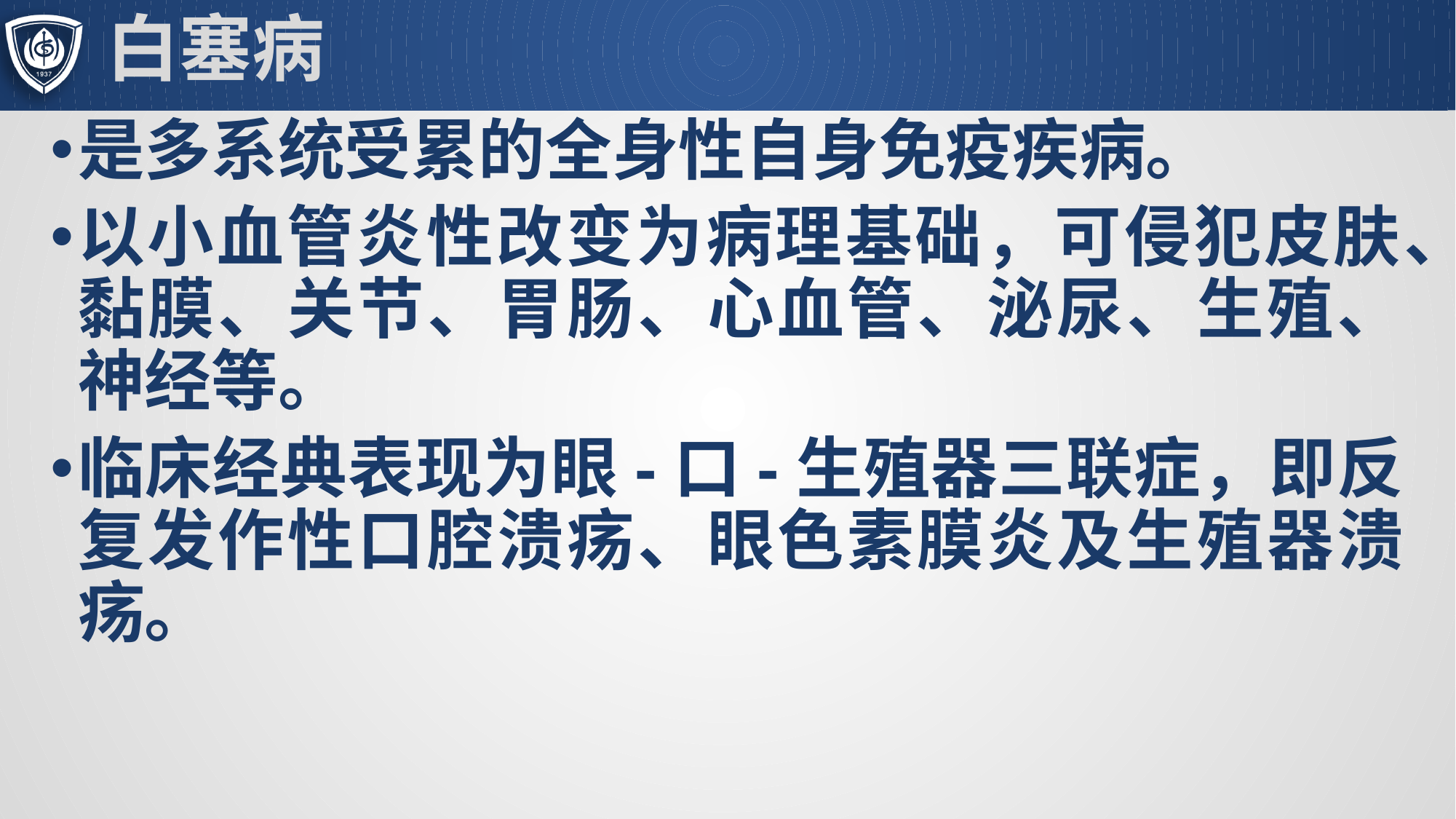

# 白塞病
是多系统受累的全身性自身免疫疾病。
以小血管炎性改变为病理基础，可侵犯皮肤、黏膜、关节、胃肠、心血管、泌尿、生殖、神经等。
临床经典表现为眼-口-生殖器三联症，即反复发作性口腔溃疡、眼色素膜炎及生殖器溃疡。